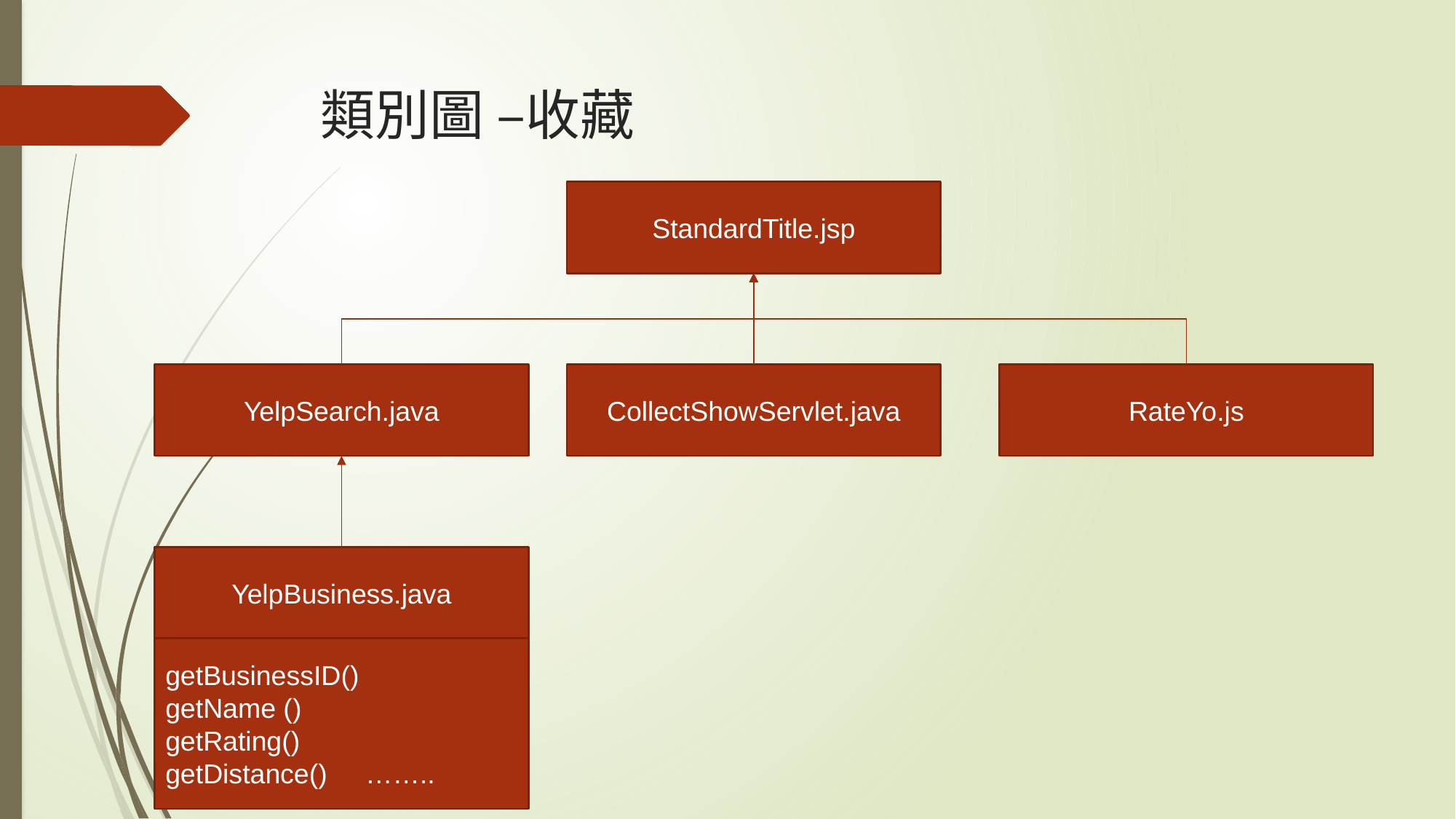

# 類別圖 –收藏
StandardTitle.jsp

YelpSearch.java
CollectShowServlet.java
RateYo.js
YelpBusiness.java
getBusinessID()
getName ()
getRating()
getDistance()     ……..